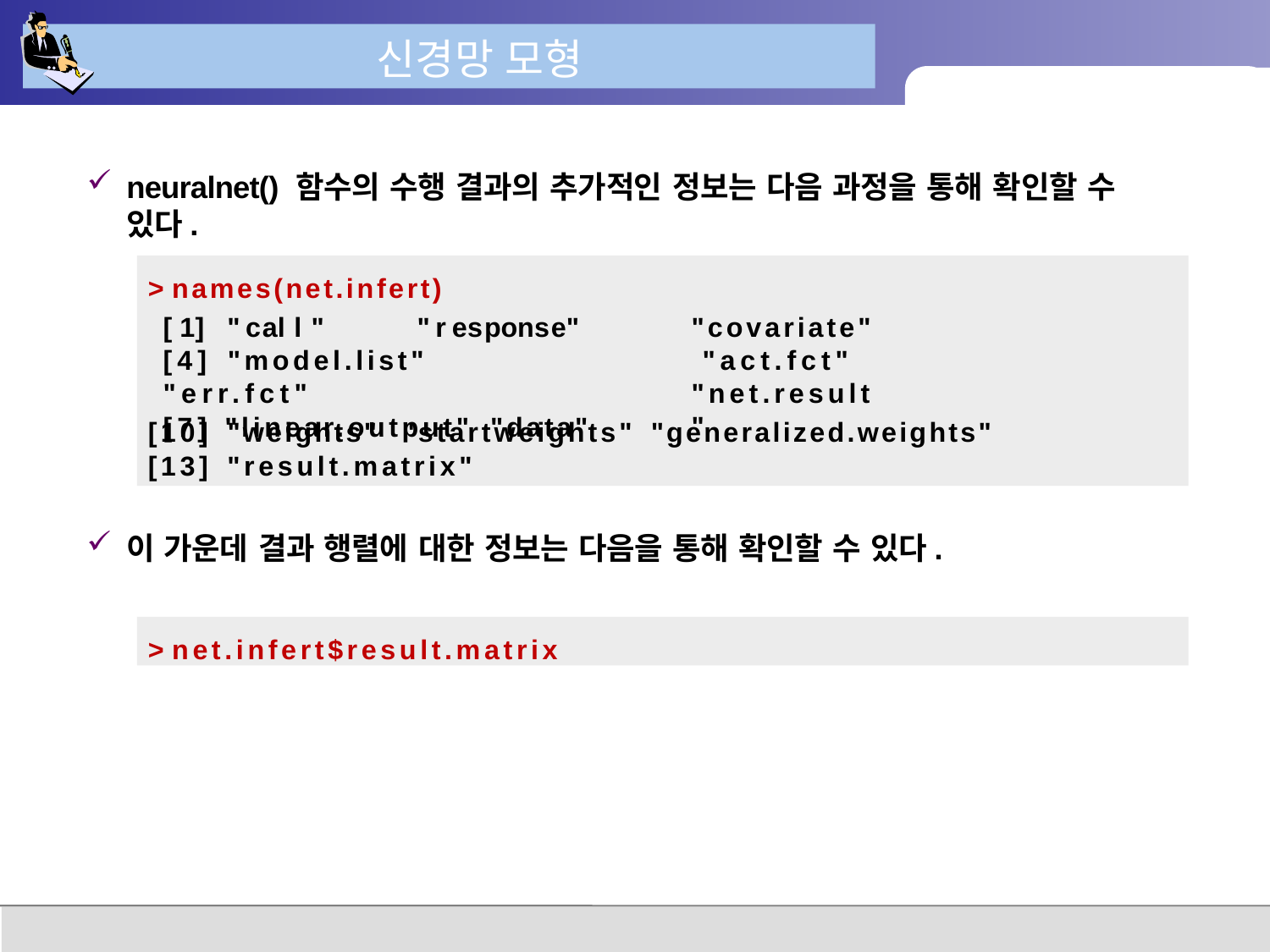

# 신경망 모형
neuralnet() 함수의 수행 결과의 추가적인 정보는 다음 과정을 통해 확인할 수 있다.

> names(net.infert)
[1]  "call"	"response"
[4] "model.list"	"err.fct"
[7] "linear.output" "data"
"covariate"  "act.fct"  "net.result"
[10] "weights"	"startweights" "generalized.weights"
[13] "result.matrix"

이 가운데 결과 행렬에 대한 정보는 다음을 통해 확인할 수 있다.
> net.infert$result.matrix